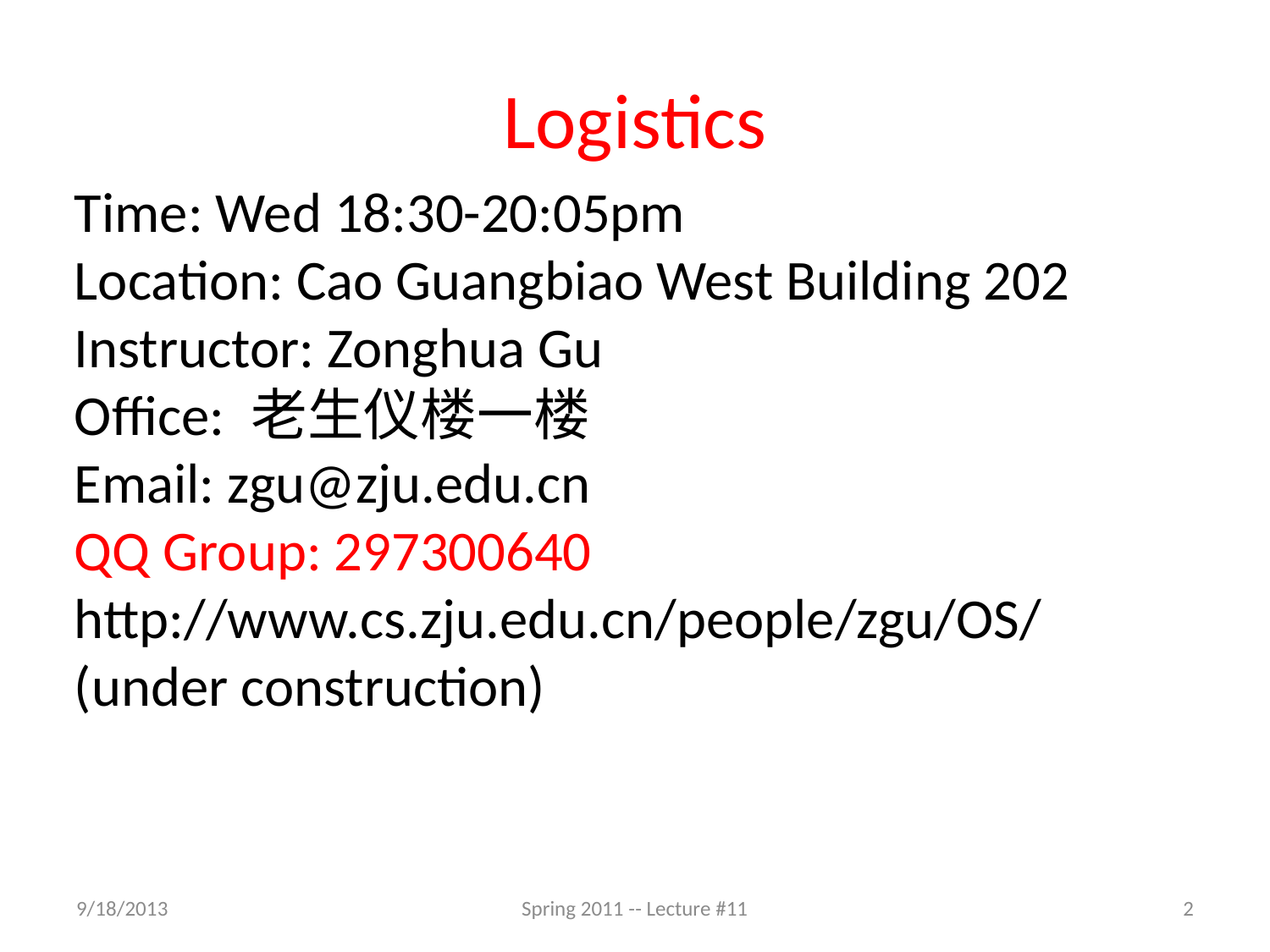

# Logistics
Time: Wed 18:30-20:05pm
Location: Cao Guangbiao West Building 202
Instructor: Zonghua Gu
Office: 老生仪楼一楼
Email: zgu@zju.edu.cn
QQ Group: 297300640
http://www.cs.zju.edu.cn/people/zgu/OS/  (under construction)
9/18/2013
Spring 2011 -- Lecture #11
2